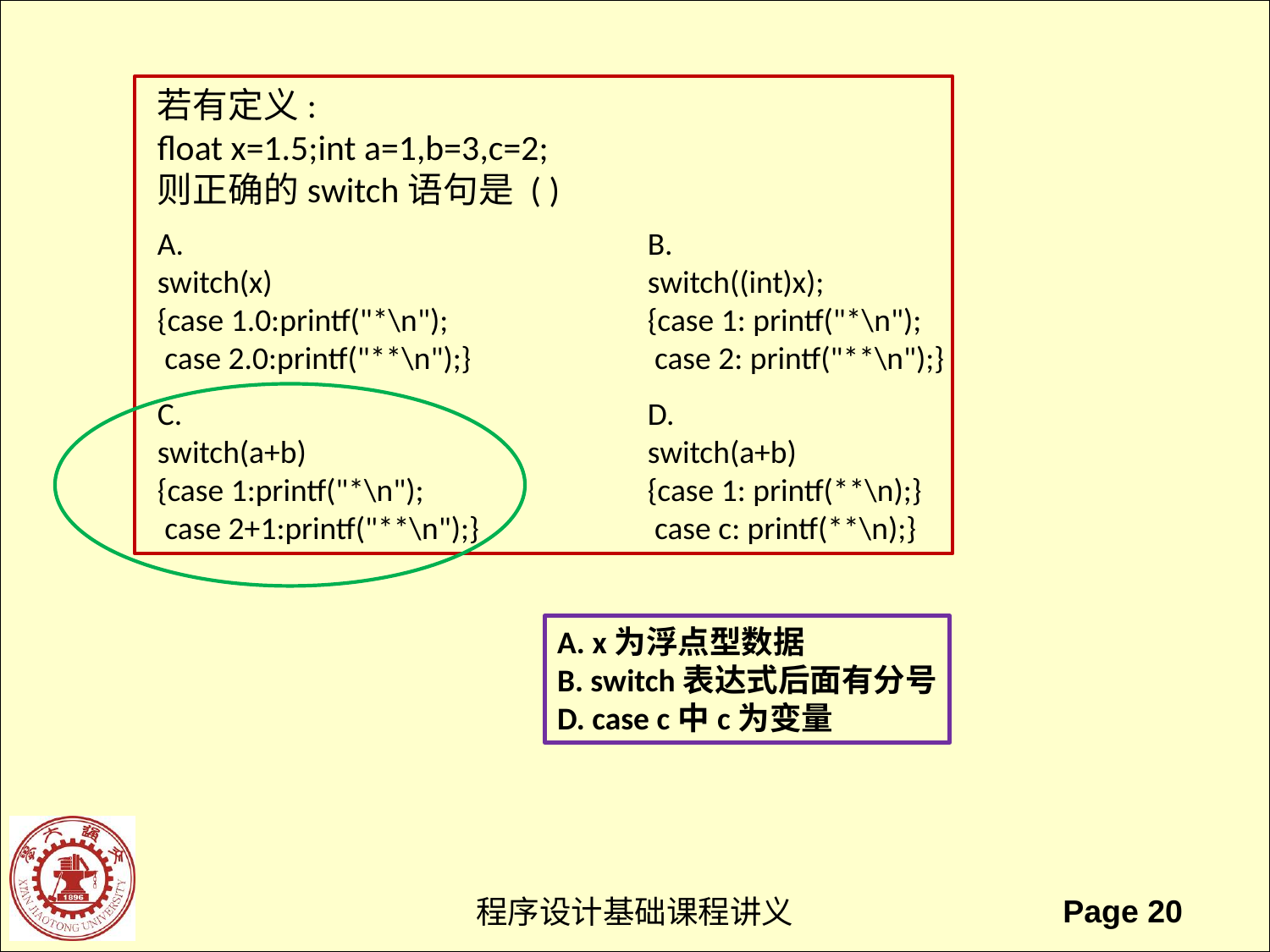

若有定义:
float x=1.5;int a=1,b=3,c=2;
则正确的switch语句是 ( )
A.
switch(x)
{case 1.0:printf("*\n");
 case 2.0:printf("**\n");}
B.
switch((int)x);
{case 1: printf("*\n");
 case 2: printf("**\n");}
C.
switch(a+b)
{case 1:printf("*\n");
 case 2+1:printf("**\n");}
D.
switch(a+b)
{case 1: printf(**\n);}
 case c: printf(**\n);}

A. x为浮点型数据
B. switch表达式后面有分号
D. case c中c为变量
20